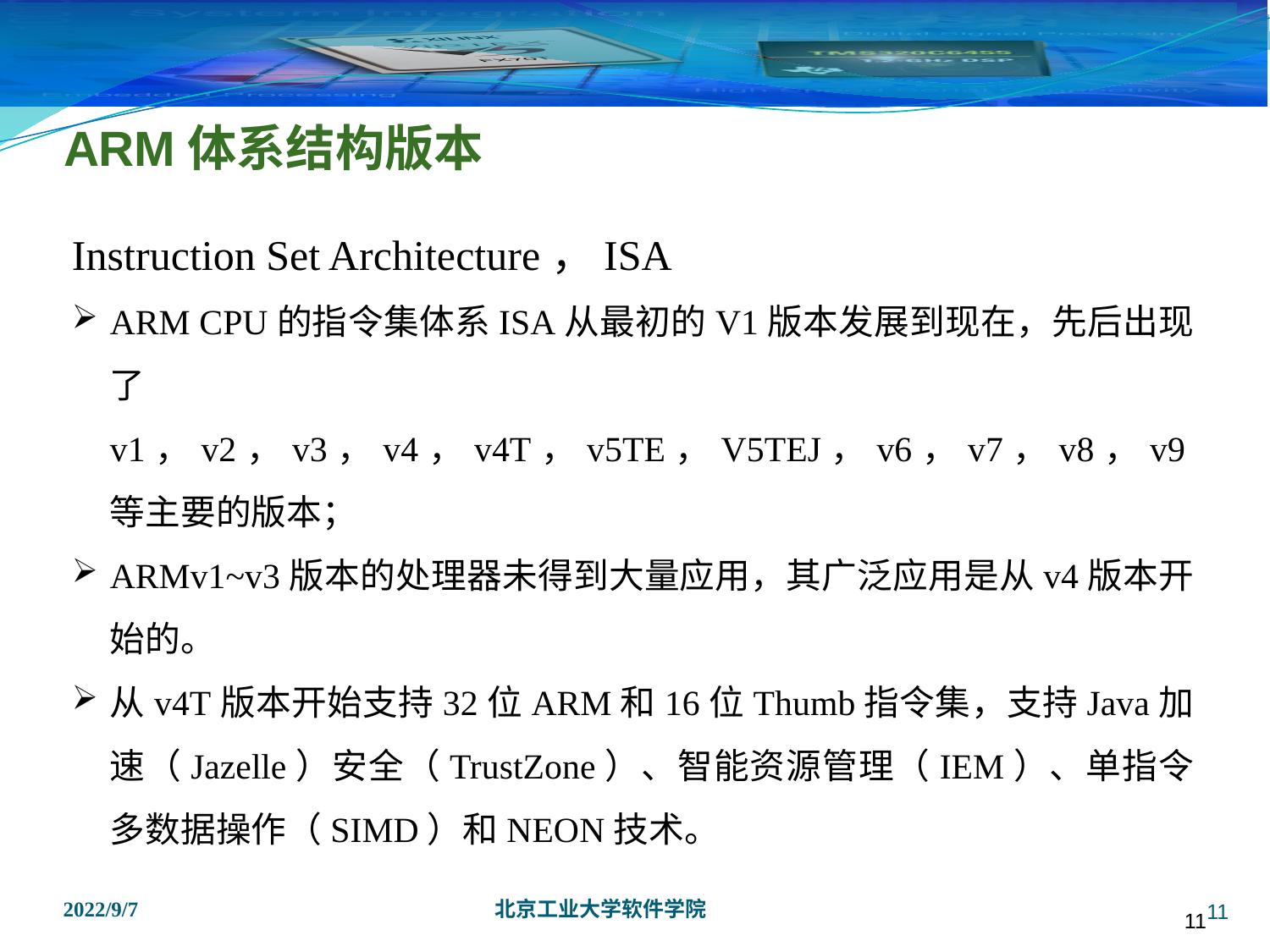

11
# ARM体系结构版本
Instruction Set Architecture，ISA
ARM CPU的指令集体系ISA从最初的V1版本发展到现在，先后出现了v1，v2，v3，v4，v4T，v5TE，V5TEJ，v6，v7，v8，v9等主要的版本；
ARMv1~v3版本的处理器未得到大量应用，其广泛应用是从v4版本开始的。
从v4T版本开始支持32位ARM和16位Thumb指令集，支持Java加速（Jazelle）安全（TrustZone）、智能资源管理（IEM）、单指令多数据操作（SIMD）和NEON技术。